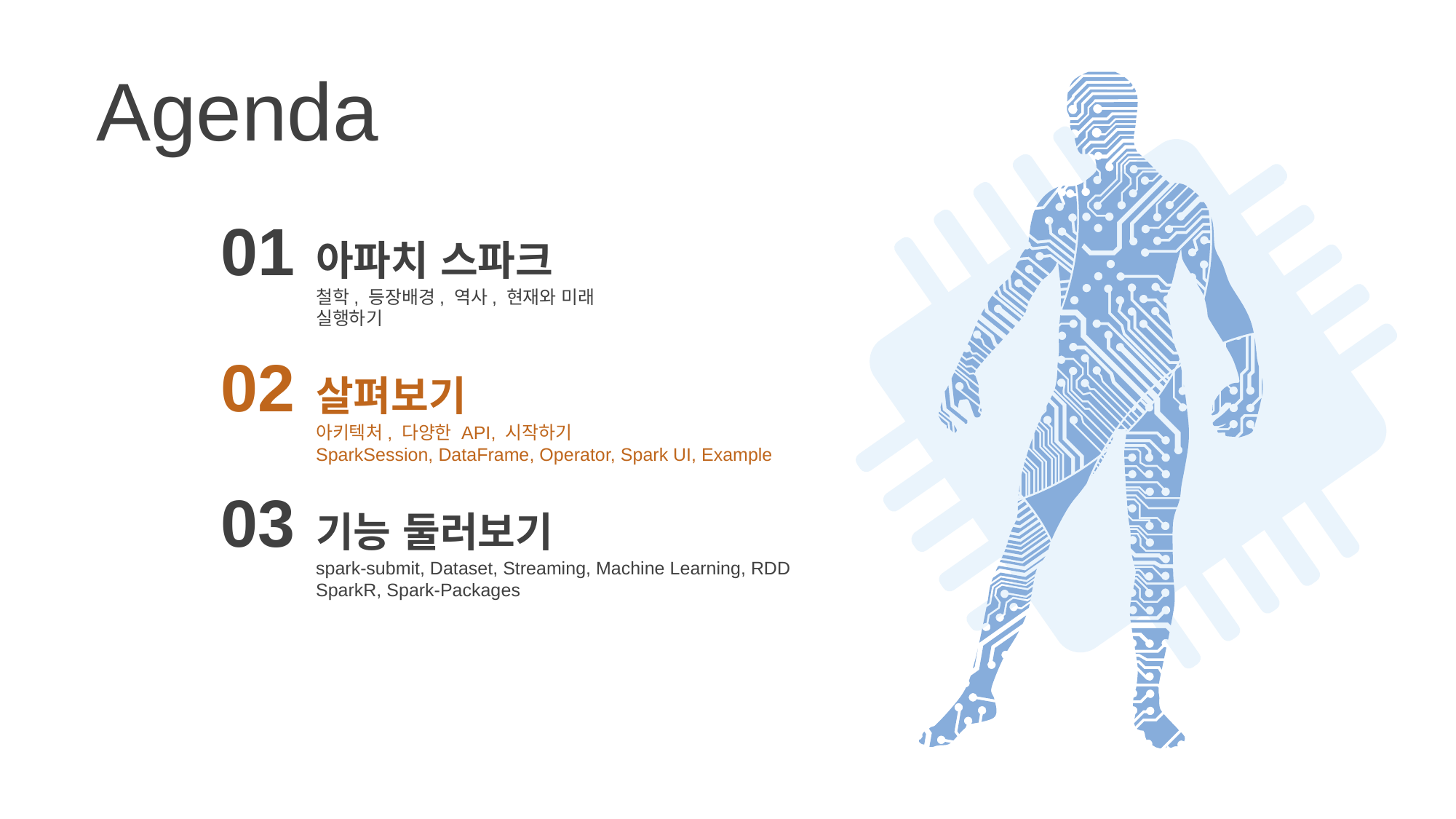

Agenda

01
아파치 스파크
철학, 등장배경, 역사, 현재와 미래
실행하기
02
살펴보기
아키텍처, 다양한 API, 시작하기
SparkSession, DataFrame, Operator, Spark UI, Example
03
기능 둘러보기
spark-submit, Dataset, Streaming, Machine Learning, RDD
SparkR, Spark-Packages